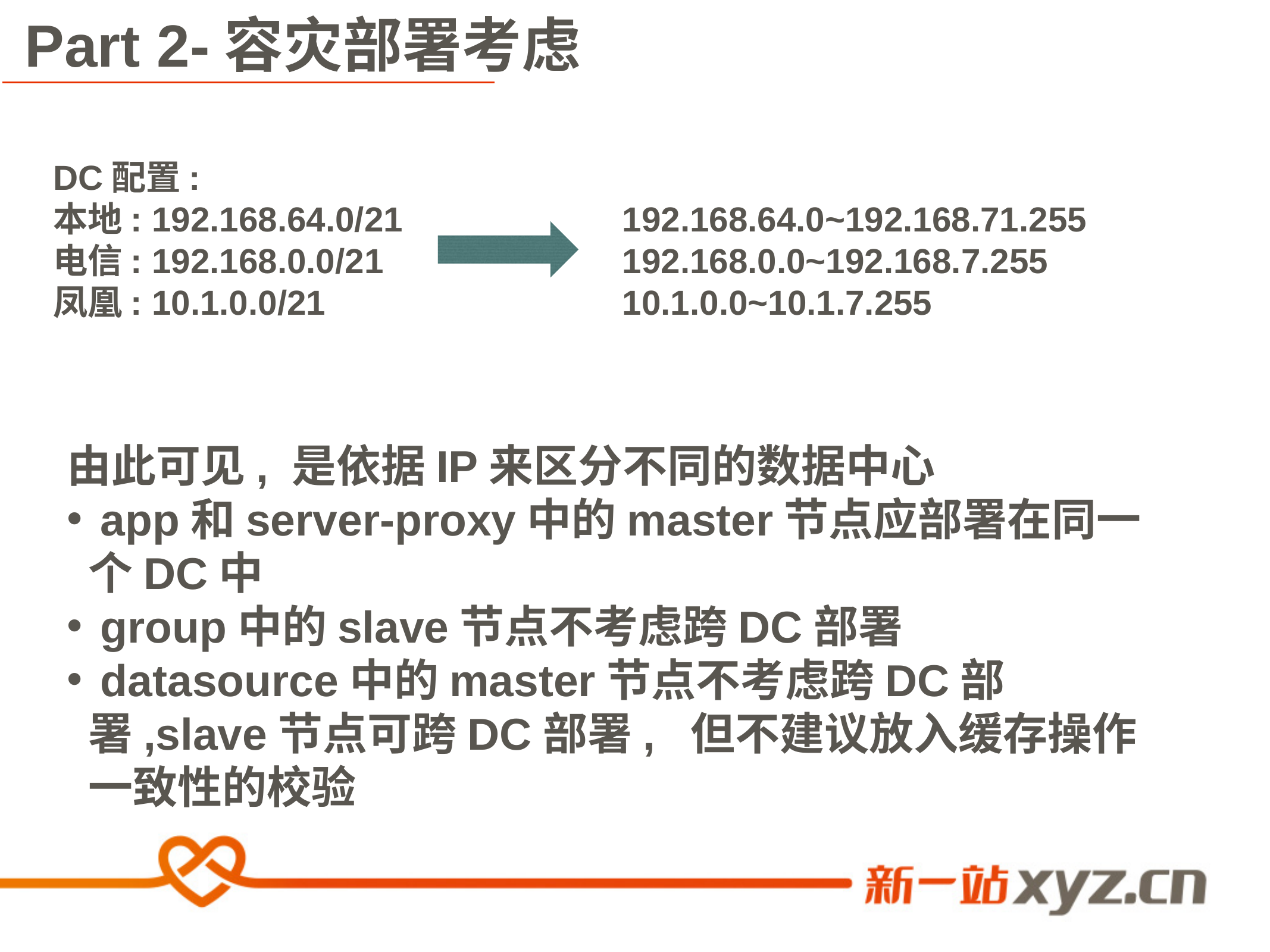

Part 2-容灾部署考虑

DC配置:
本地: 192.168.64.0/21
电信: 192.168.0.0/21
凤凰: 10.1.0.0/21

192.168.64.0~192.168.71.255
192.168.0.0~192.168.7.255
10.1.0.0~10.1.7.255

由此可见, 是依据IP来区分不同的数据中心
 app和server-proxy中的master节点应部署在同一个DC中
 group中的slave节点不考虑跨DC部署
 datasource中的master节点不考虑跨DC部署,slave节点可跨DC部署,  但不建议放入缓存操作一致性的校验